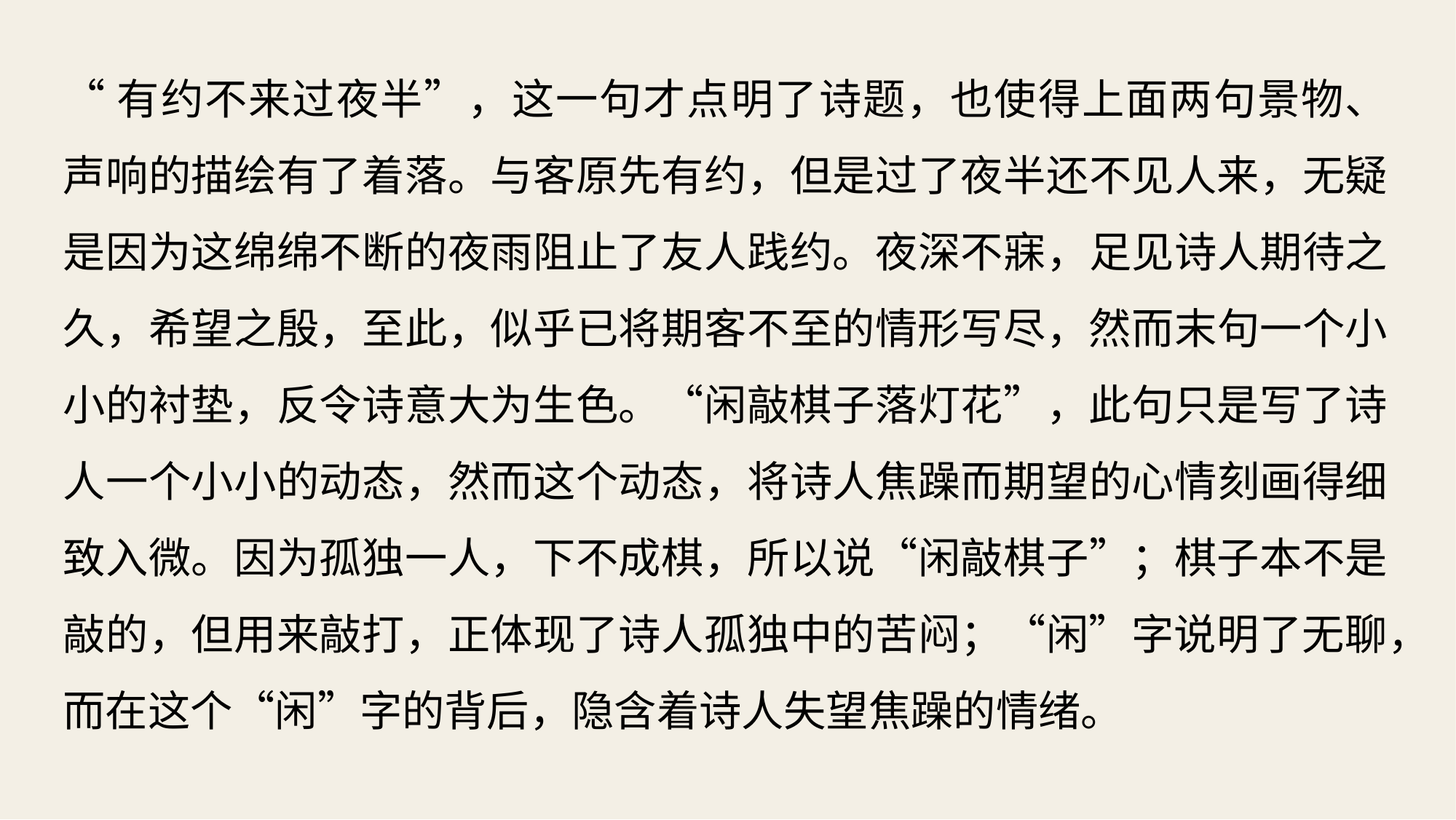

“有约不来过夜半”，这一句才点明了诗题，也使得上面两句景物、声响的描绘有了着落。与客原先有约，但是过了夜半还不见人来，无疑是因为这绵绵不断的夜雨阻止了友人践约。夜深不寐，足见诗人期待之久，希望之殷，至此，似乎已将期客不至的情形写尽，然而末句一个小小的衬垫，反令诗意大为生色。“闲敲棋子落灯花”，此句只是写了诗人一个小小的动态，然而这个动态，将诗人焦躁而期望的心情刻画得细致入微。因为孤独一人，下不成棋，所以说“闲敲棋子”；棋子本不是敲的，但用来敲打，正体现了诗人孤独中的苦闷；“闲”字说明了无聊，而在这个“闲”字的背后，隐含着诗人失望焦躁的情绪。